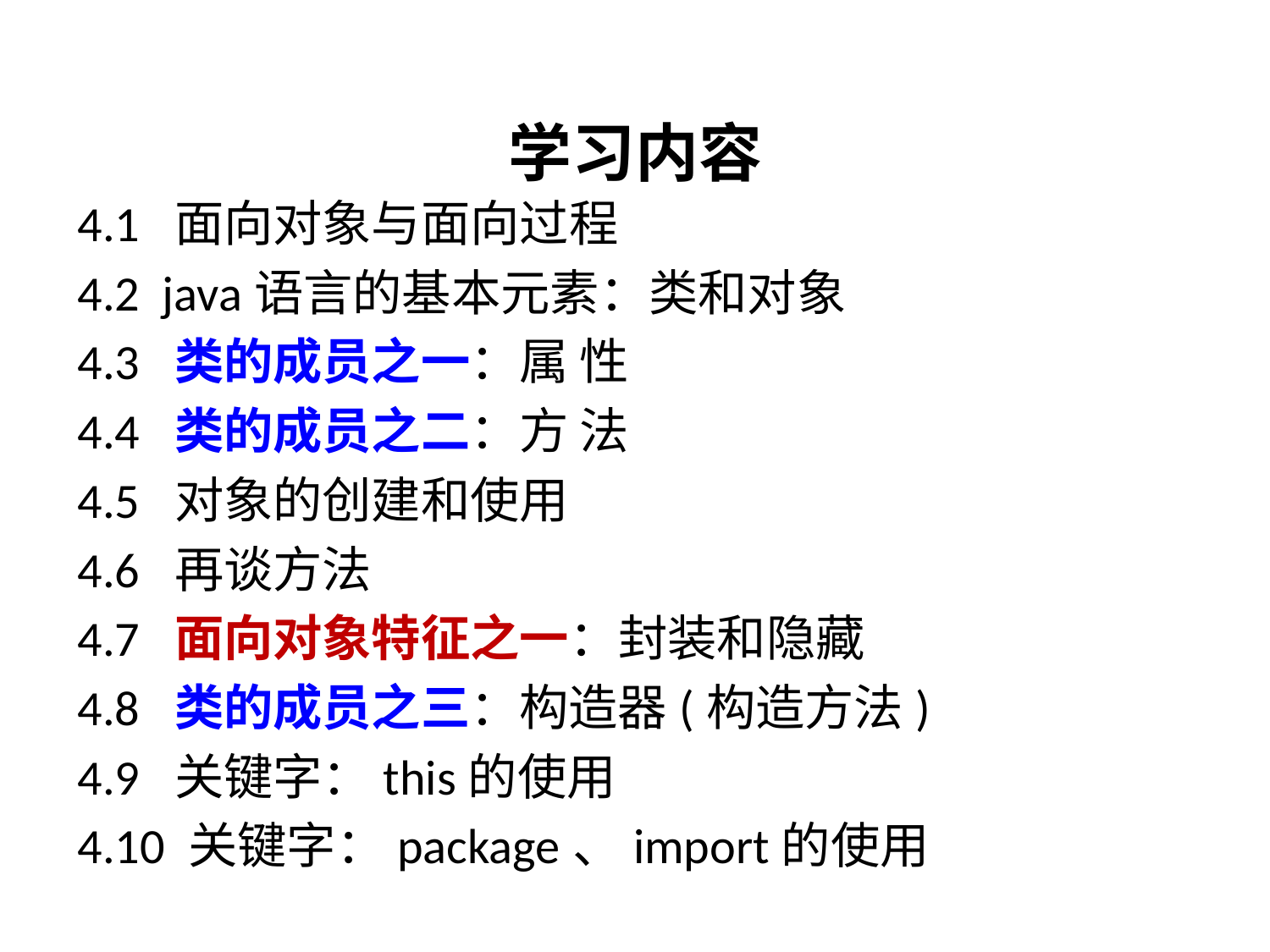

# 学习内容
4.1  面向对象与面向过程
4.2  java语言的基本元素：类和对象
4.3  类的成员之一：属 性
4.4  类的成员之二：方 法
4.5  对象的创建和使用
4.6  再谈方法
4.7  面向对象特征之一：封装和隐藏
4.8  类的成员之三：构造器(构造方法)
4.9  关键字：this的使用
4.10 关键字：package、import的使用